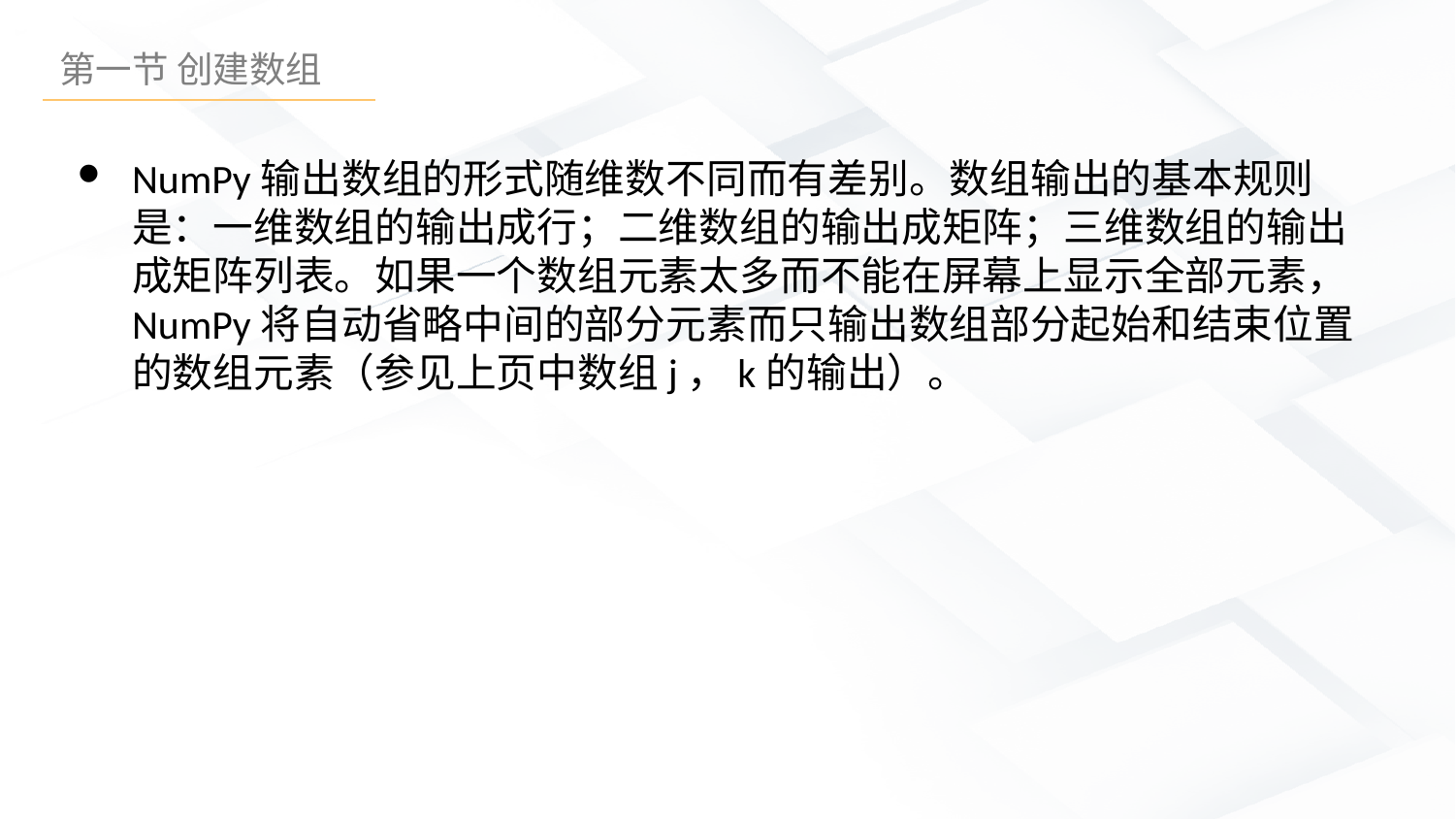

NumPy输出数组的形式随维数不同而有差别。数组输出的基本规则是：一维数组的输出成行；二维数组的输出成矩阵；三维数组的输出成矩阵列表。如果一个数组元素太多而不能在屏幕上显示全部元素，NumPy将自动省略中间的部分元素而只输出数组部分起始和结束位置的数组元素（参见上页中数组j，k的输出）。